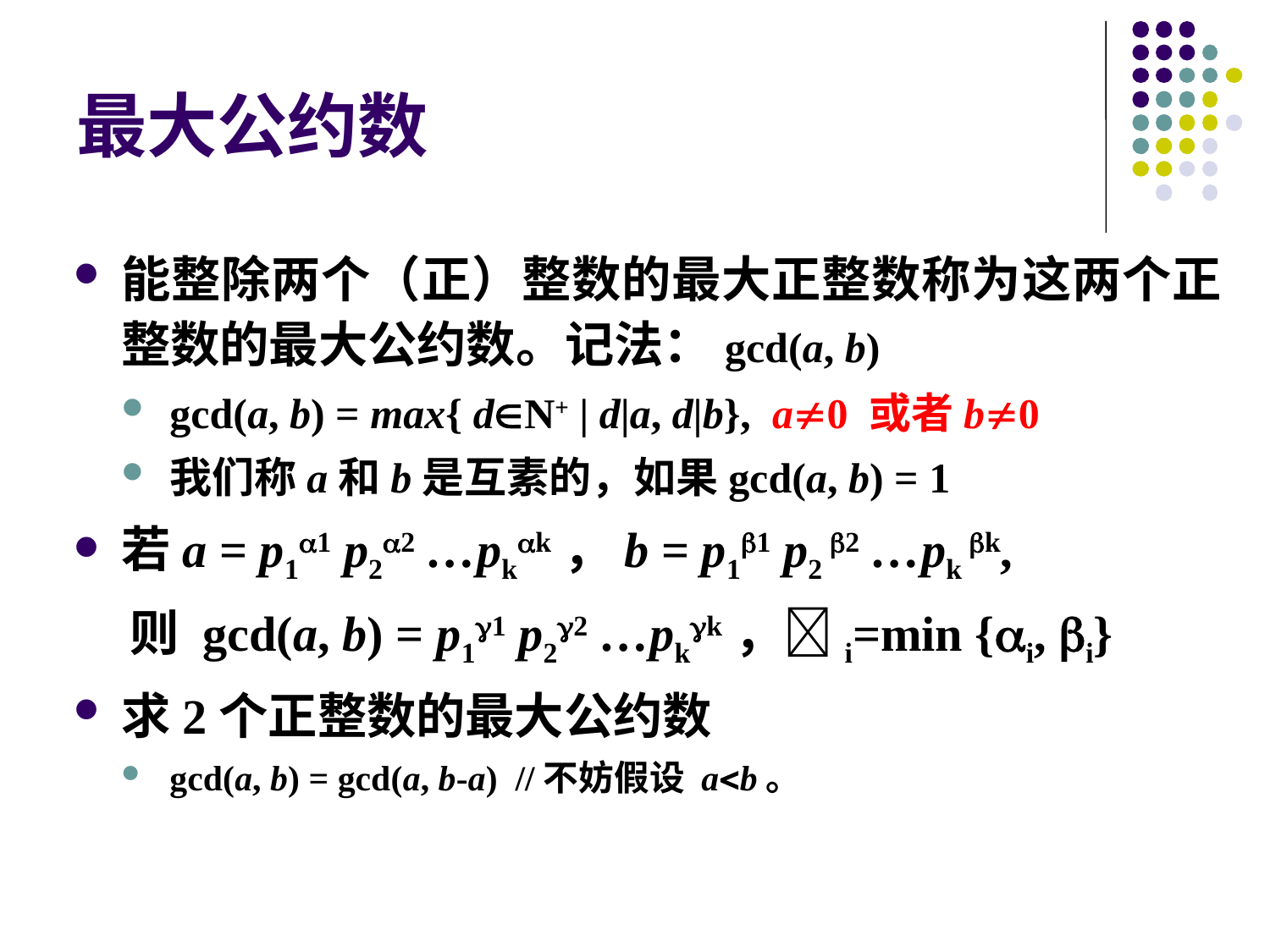

# 最大公约数
能整除两个（正）整数的最大正整数称为这两个正整数的最大公约数。记法：gcd(a, b)
gcd(a, b) = max{ d∈N+ | d|a, d|b},  a≠0 或者b≠0
我们称a和b是互素的，如果gcd(a, b) = 1
若a = p1α1 p2α2 …pkαk，b = p1β1 p2 β2 …pk βk,
    则 gcd(a, b) = p1γ1 p2γ2 …pkγk，γi=min {αi, βi}
求2个正整数的最大公约数
gcd(a, b) = gcd(a, b-a)  //不妨假设 a<b。